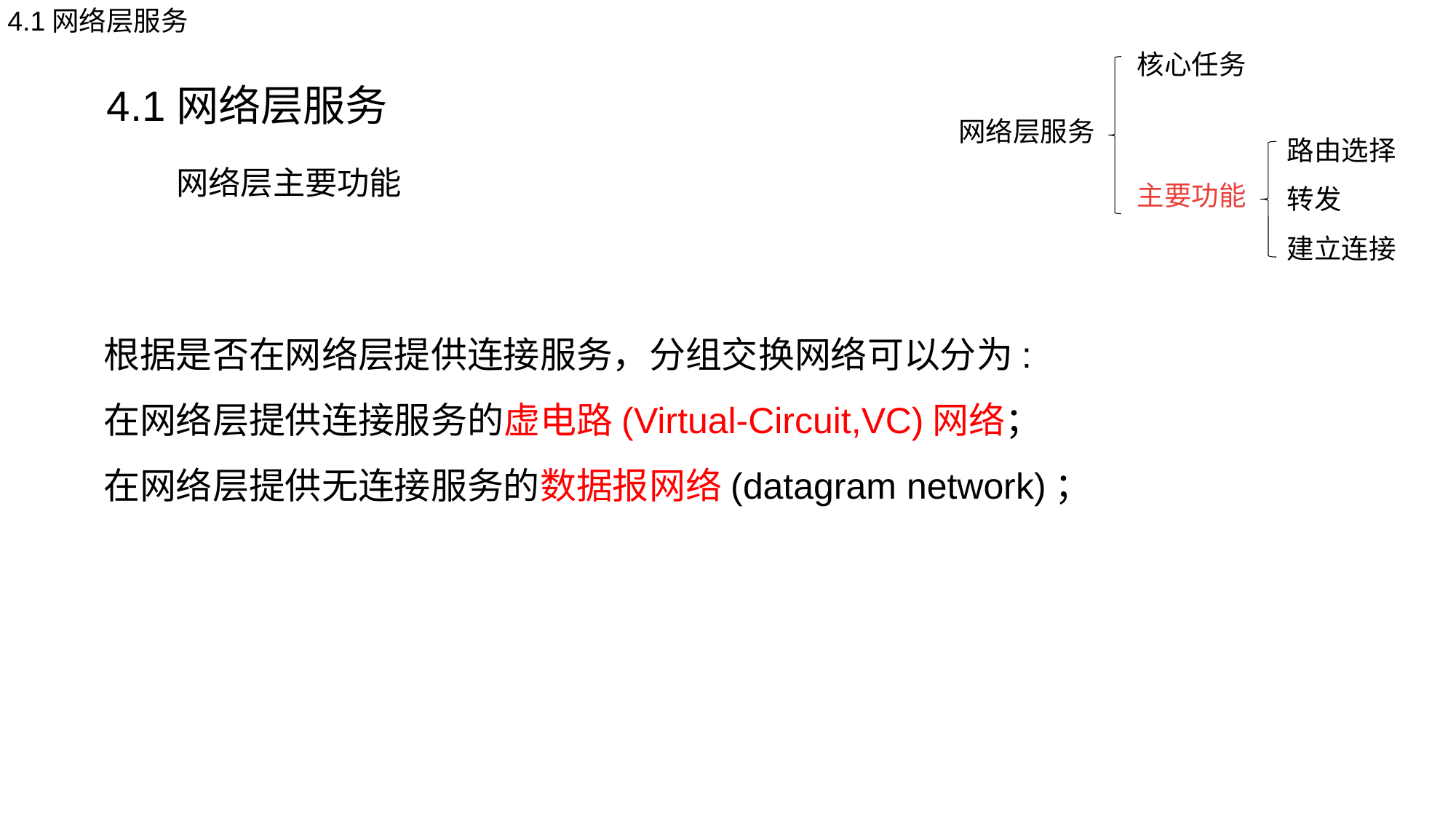

4.1网络层服务
核心任务

主要功能

4.1网络层服务
网络层服务
路由选择
转发
建立连接

网络层主要功能
根据是否在网络层提供连接服务，分组交换网络可以分为:
在网络层提供连接服务的虚电路(Virtual-Circuit,VC)网络；
在网络层提供无连接服务的数据报网络(datagram network)；